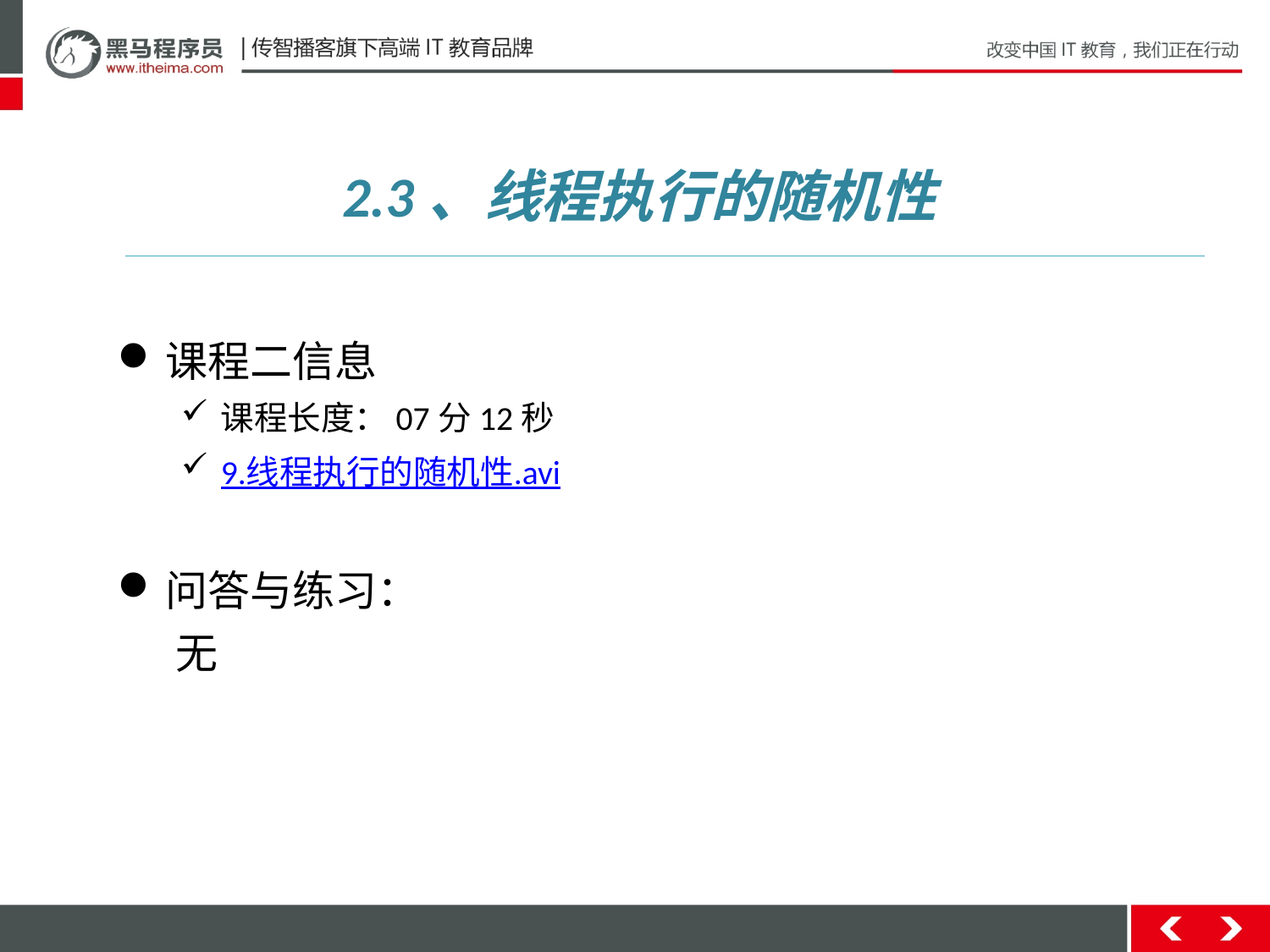

2.3、线程执行的随机性

课程二信息
课程长度：07分12秒
9.线程执行的随机性.avi

问答与练习：
     无